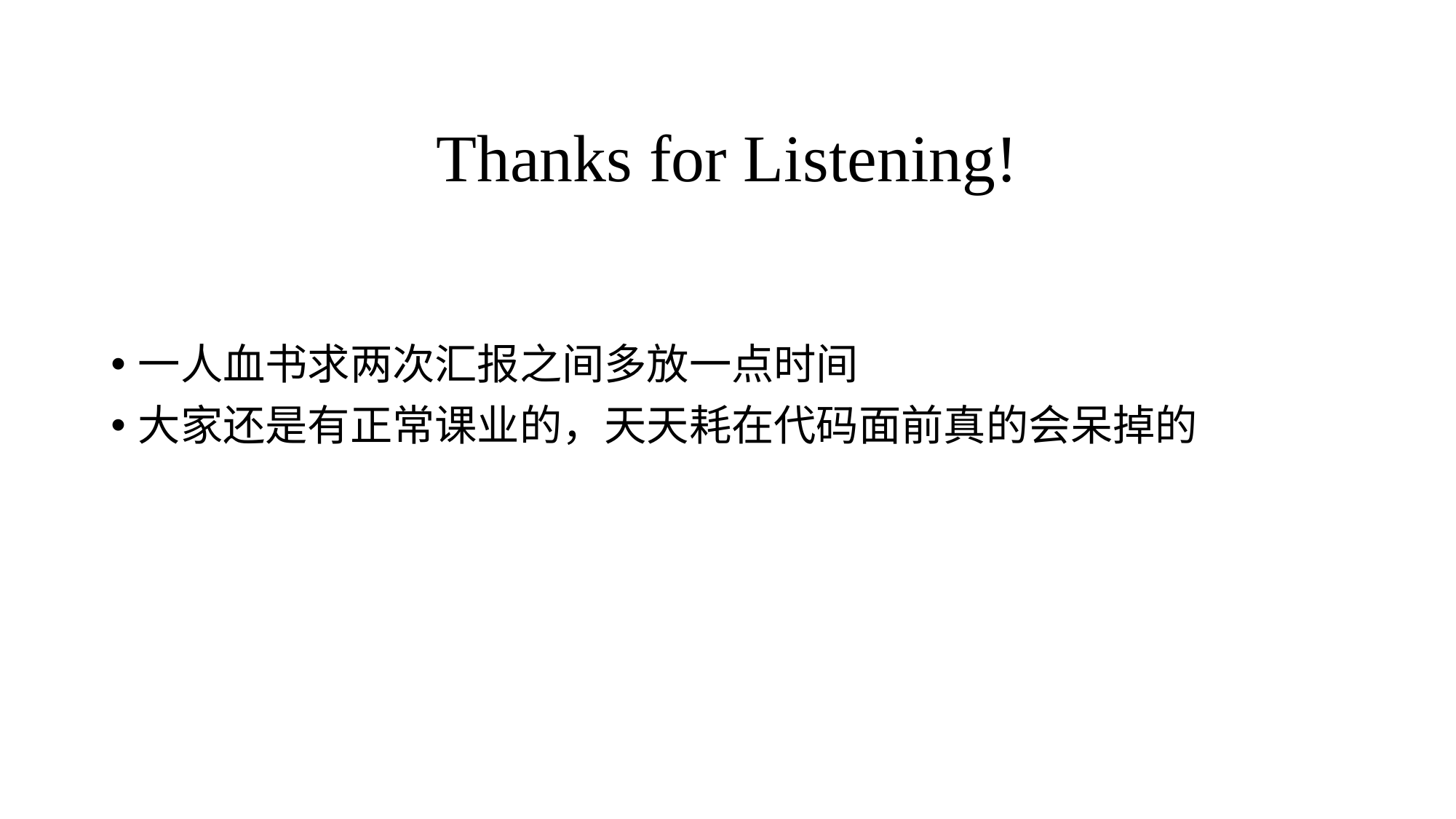

# Thanks for Listening!
一人血书求两次汇报之间多放一点时间
大家还是有正常课业的，天天耗在代码面前真的会呆掉的